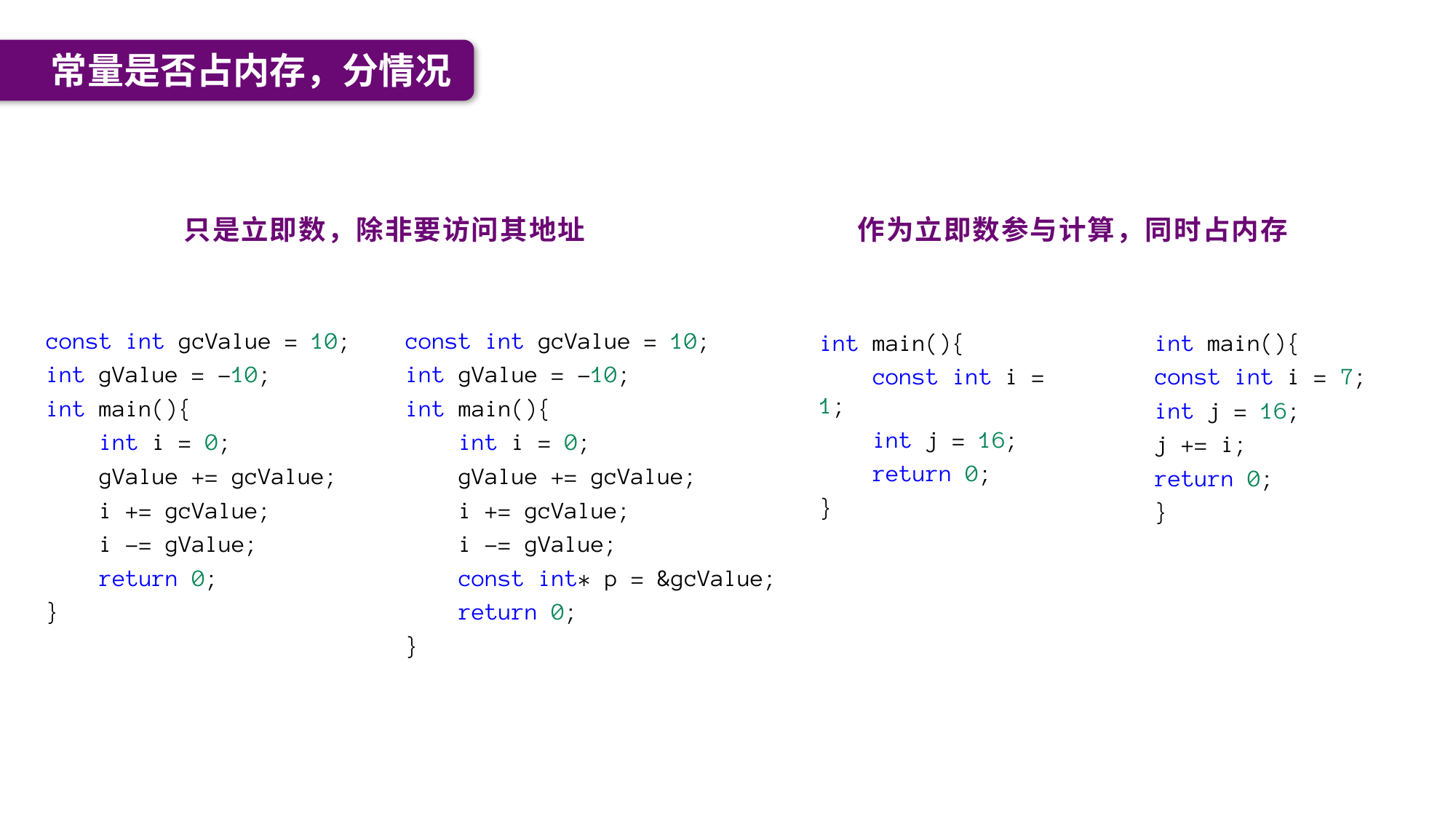

局部变量/常量均在栈上
常量是否占内存，分情况
只是立即数，除非要访问其地址
作为立即数参与计算，同时占内存
const int gcValue = 10;
int gValue = -10;
int main(){
    int i = 0;
    gValue += gcValue;
    i += gcValue;
    i -= gValue;
    return 0;
}
const int gcValue = 10;
int gValue = -10;
int main(){
    int i = 0;
    gValue += gcValue;
    i += gcValue;
    i -= gValue;
    const int* p = &gcValue;
    return 0;
}
int main(){
    const int i = 1;
    int j = 16;
    return 0;
}
int main(){
const int i = 7;
int j = 16;
j += i;
return 0;
}